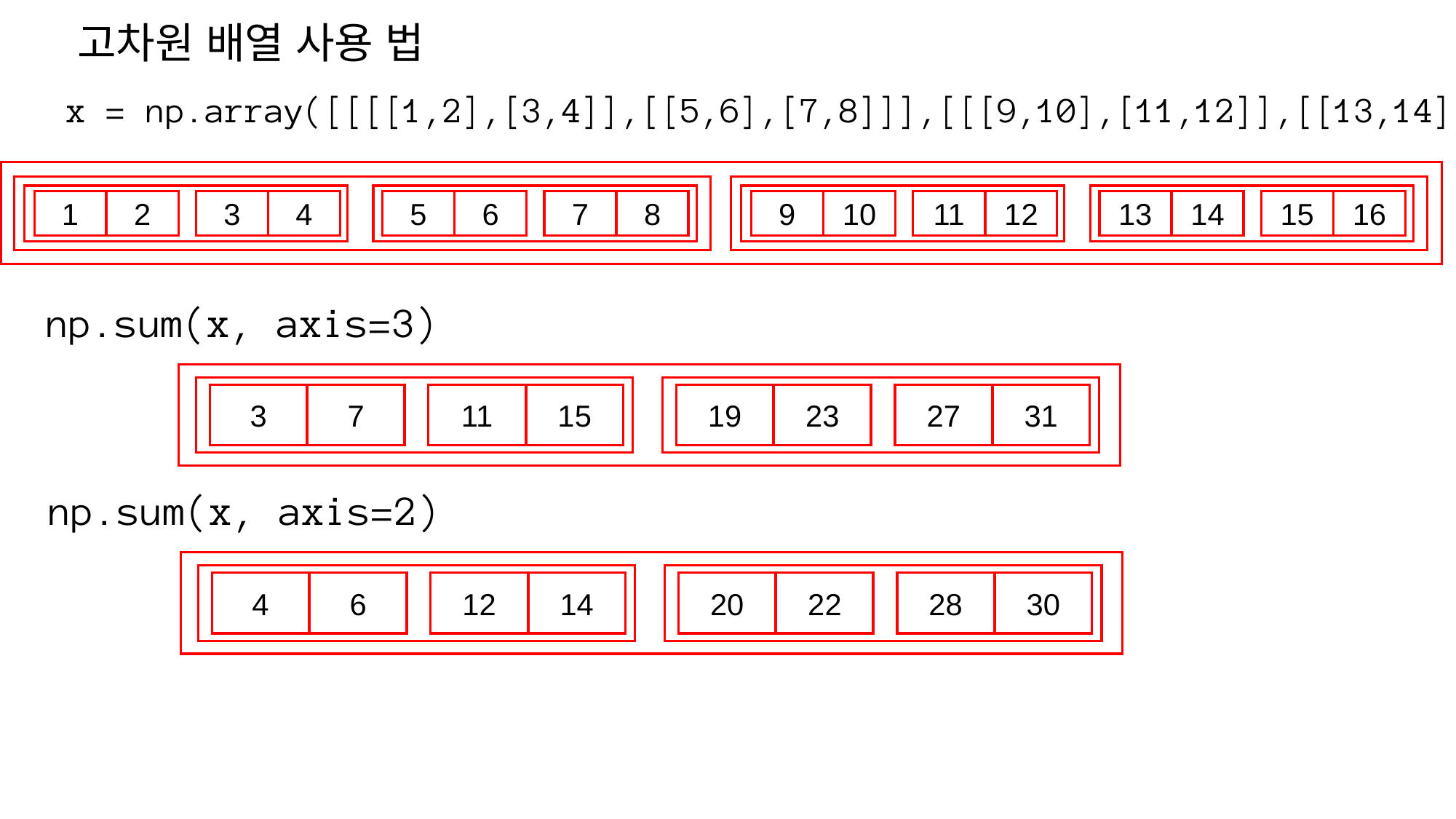

고차원 배열 사용 법
x = np.array([[[[1,2],[3,4]],[[5,6],[7,8]]],[[[9,10],[11,12]],[[13,14],[15,16]]]])

2
1
4
3
6
5
8
7

10
9
12
11
14
13
16
15
np.sum(x, axis=3)

7
3
15
11
23
19
31
27
np.sum(x, axis=2)

6
4
14
12
22
20
30
28